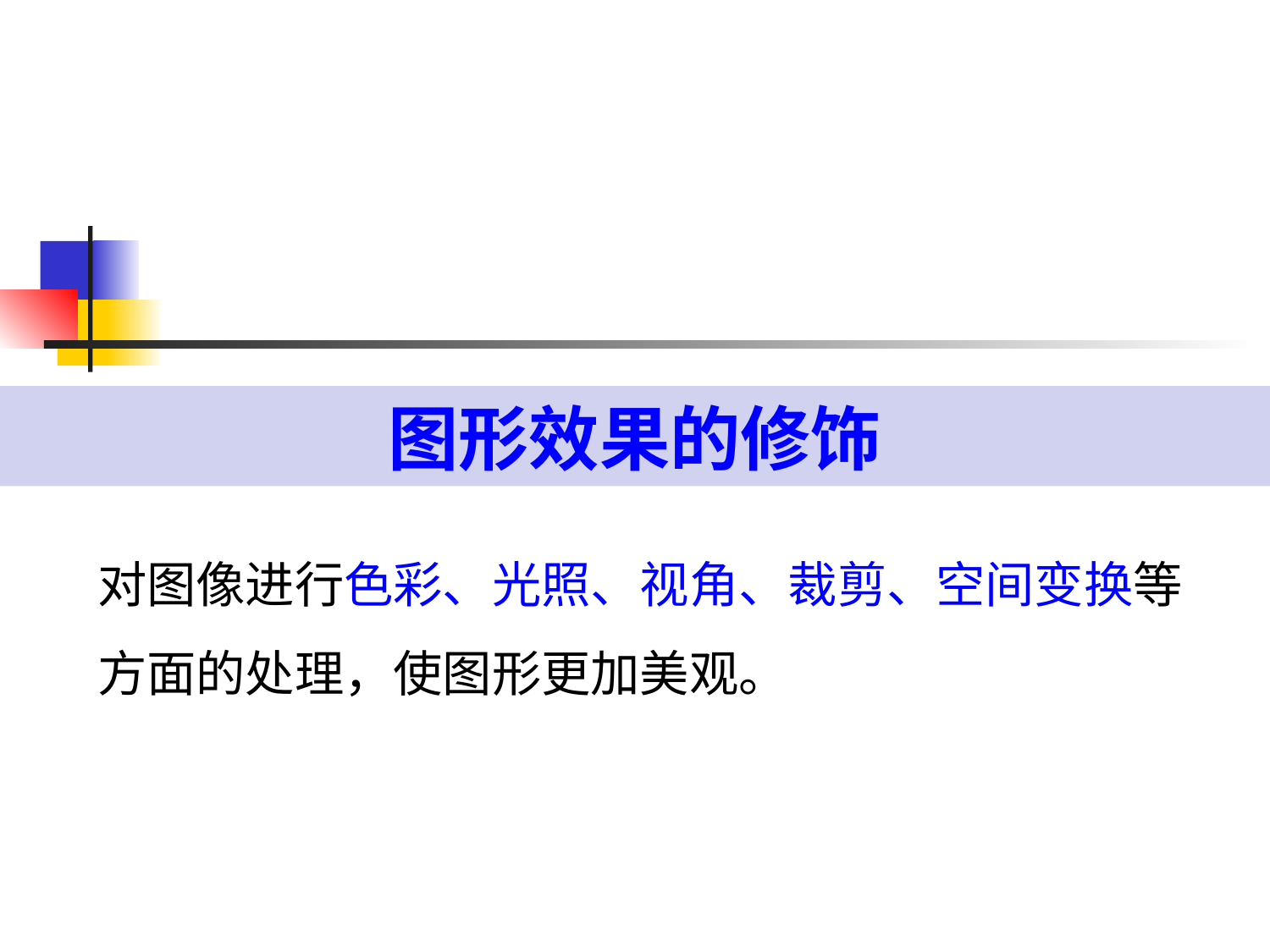

# 图形效果的修饰
对图像进行色彩、光照、视角、裁剪、空间变换等方面的处理，使图形更加美观。